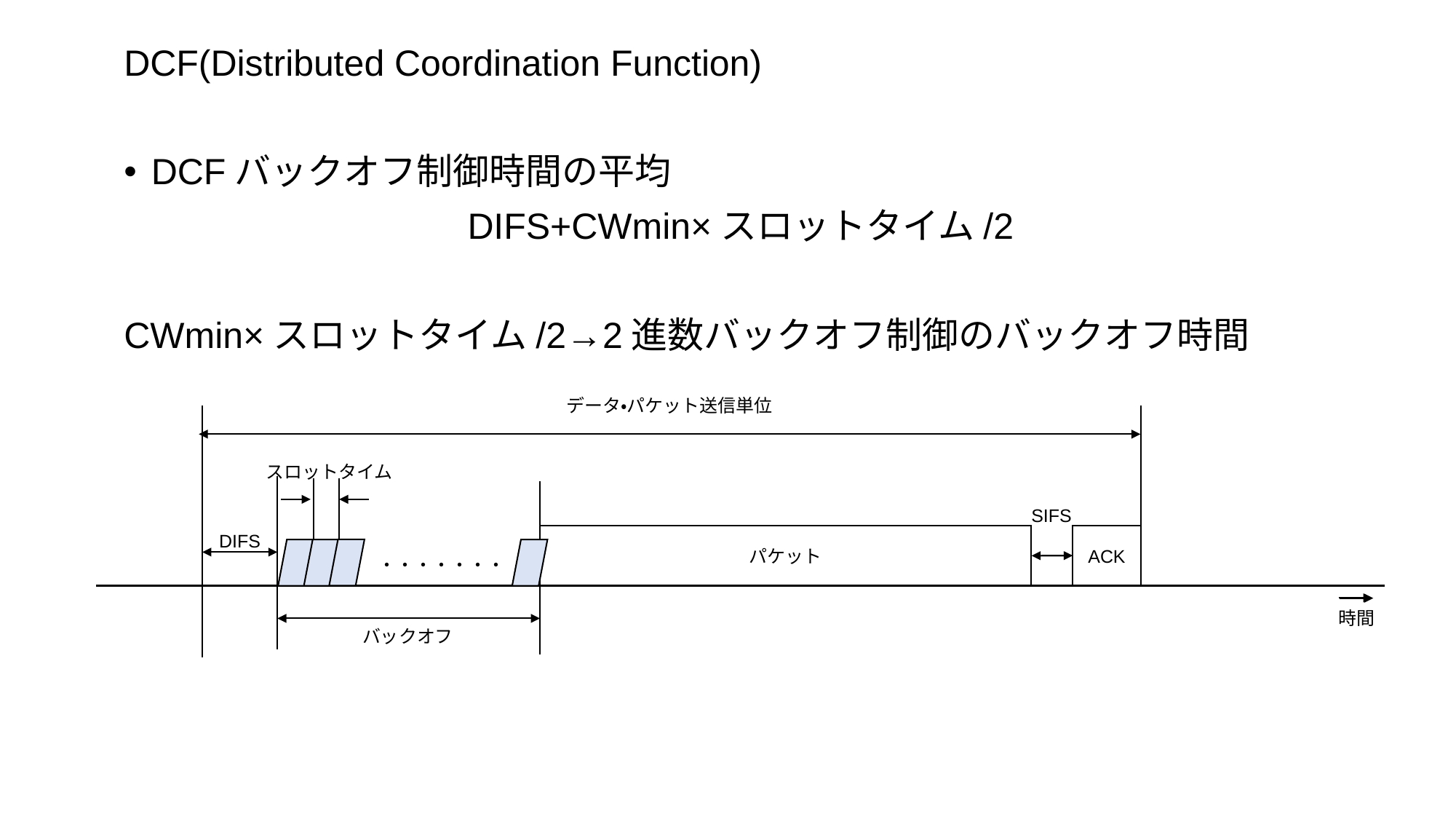

DCF(Distributed Coordination Function)

DCFバックオフ制御時間の平均
DIFS+CWmin×スロットタイム/2

CWmin×スロットタイム/2→2進数バックオフ制御のバックオフ時間

データ・パケット送信単位
スロットタイム
SIFS
DIFS
ACK
パケット

・・・・・・・
時間
バックオフ